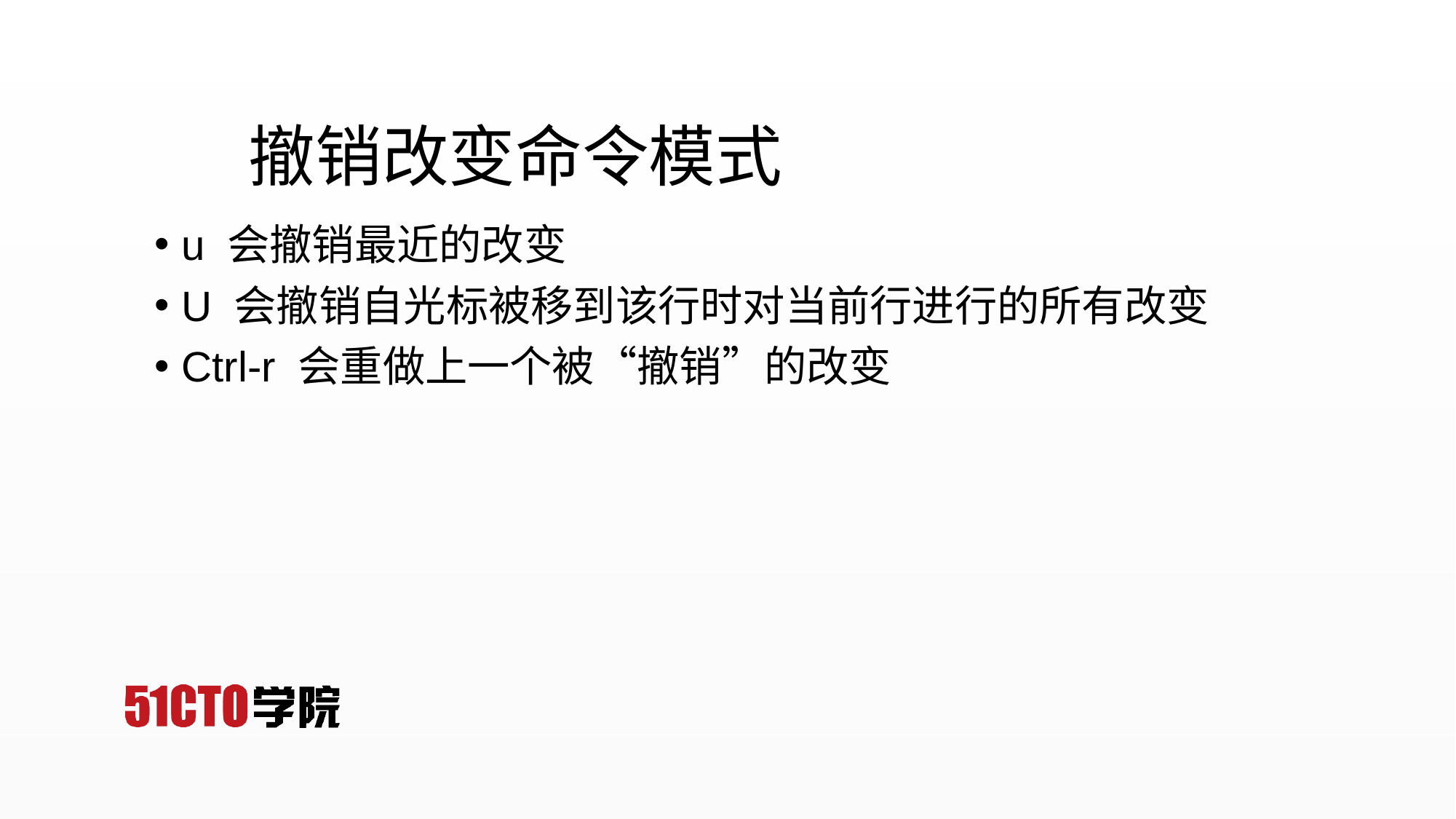

# 撤销改变命令模式
u 会撤销最近的改变
U 会撤销自光标被移到该行时对当前行进行的所有改变
Ctrl-r 会重做上一个被“撤销”的改变